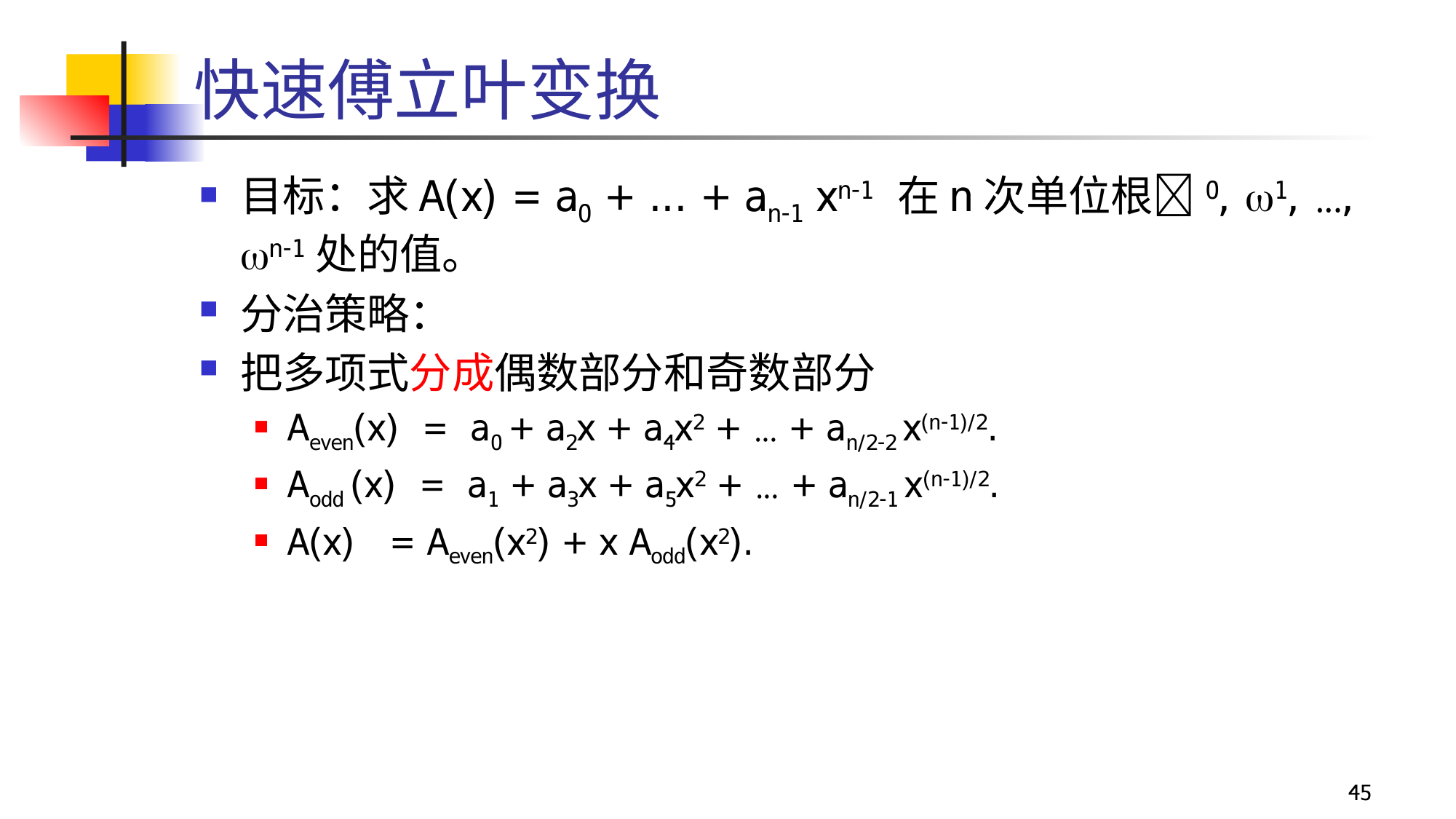

# 快速傅立叶变换
目标：求A(x) = a0 + ... + an-1 xn-1 在n次单位根ω0, ω1, …, ωn-1处的值。
分治策略：
把多项式分成偶数部分和奇数部分
Aeven(x)  =  a0 + a2x + a4x2 + … + an/2-2 x(n-1)/2.
Aodd (x)  =  a1 + a3x + a5x2 + … + an/2-1 x(n-1)/2.
A(x)   = Aeven(x2) + x Aodd(x2).

45